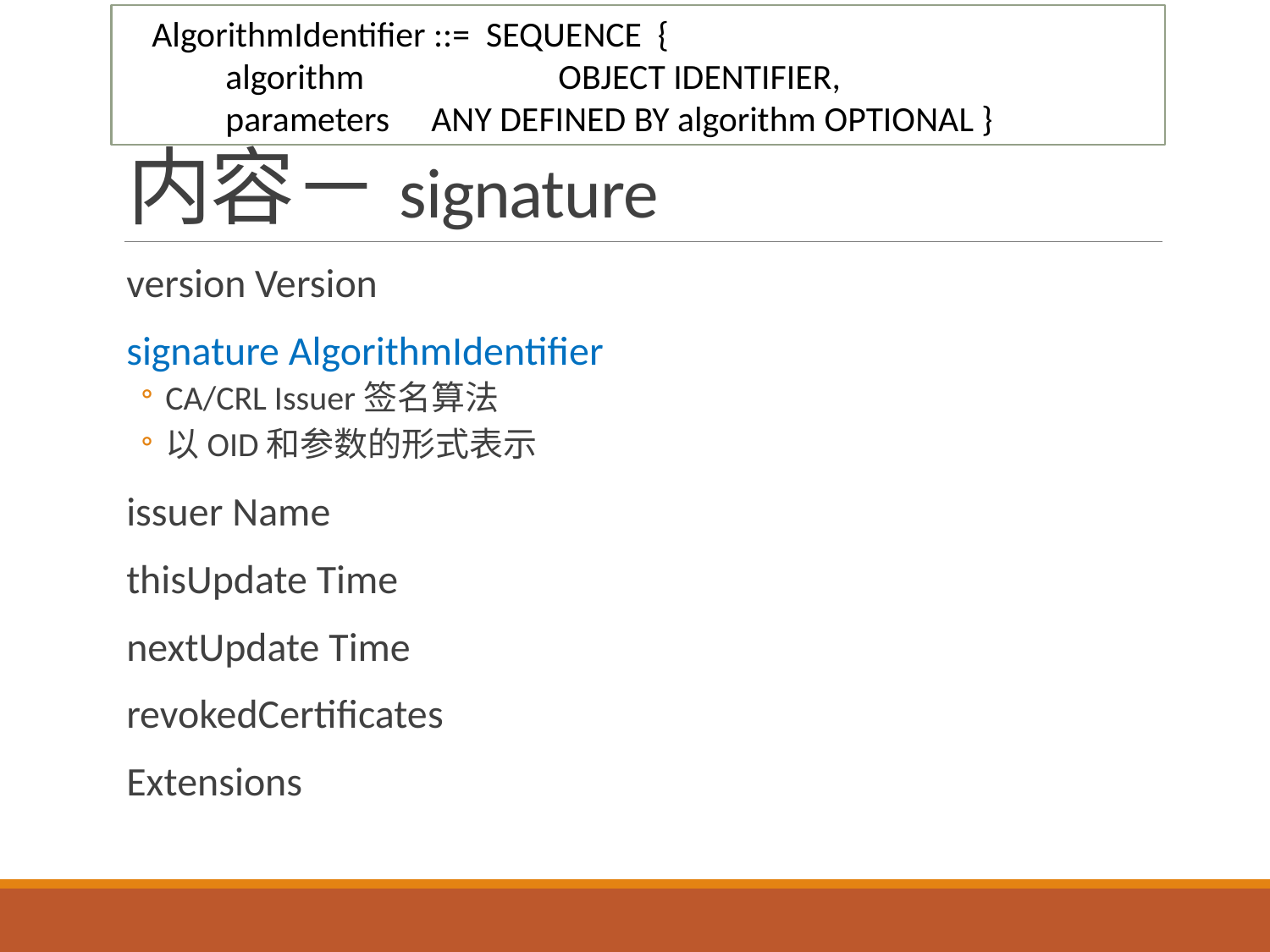

AlgorithmIdentifier ::=  SEQUENCE  {
      algorithm		OBJECT IDENTIFIER,
      parameters  	ANY DEFINED BY algorithm OPTIONAL }
# 内容－signature
version Version
signature AlgorithmIdentifier
CA/CRL Issuer签名算法
以OID和参数的形式表示
issuer Name
thisUpdate Time
nextUpdate Time
revokedCertificates
Extensions
30